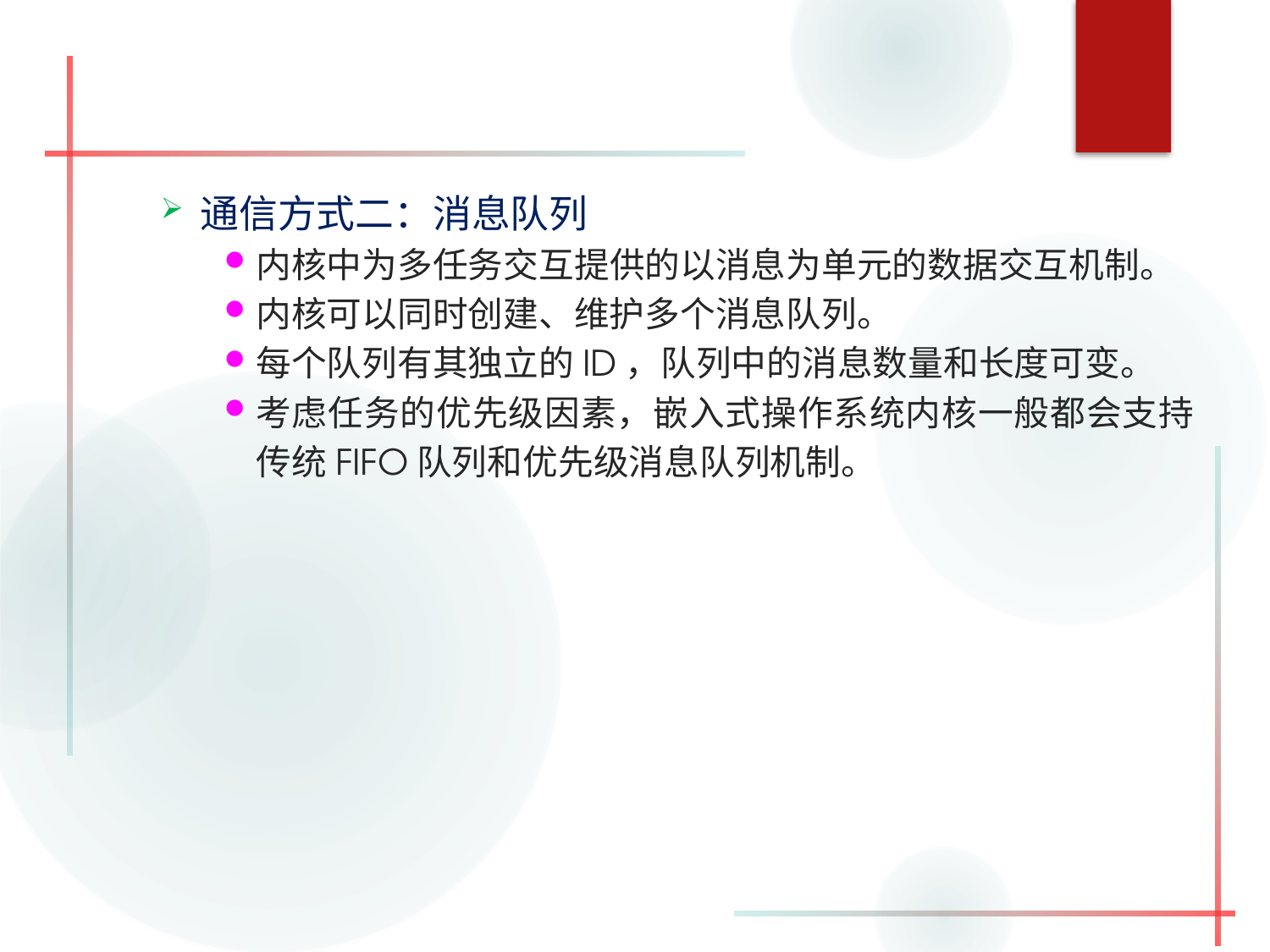

46
#
通信方式二：消息队列
内核中为多任务交互提供的以消息为单元的数据交互机制。
内核可以同时创建、维护多个消息队列。
每个队列有其独立的ID，队列中的消息数量和长度可变。
考虑任务的优先级因素，嵌入式操作系统内核一般都会支持传统FIFO队列和优先级消息队列机制。